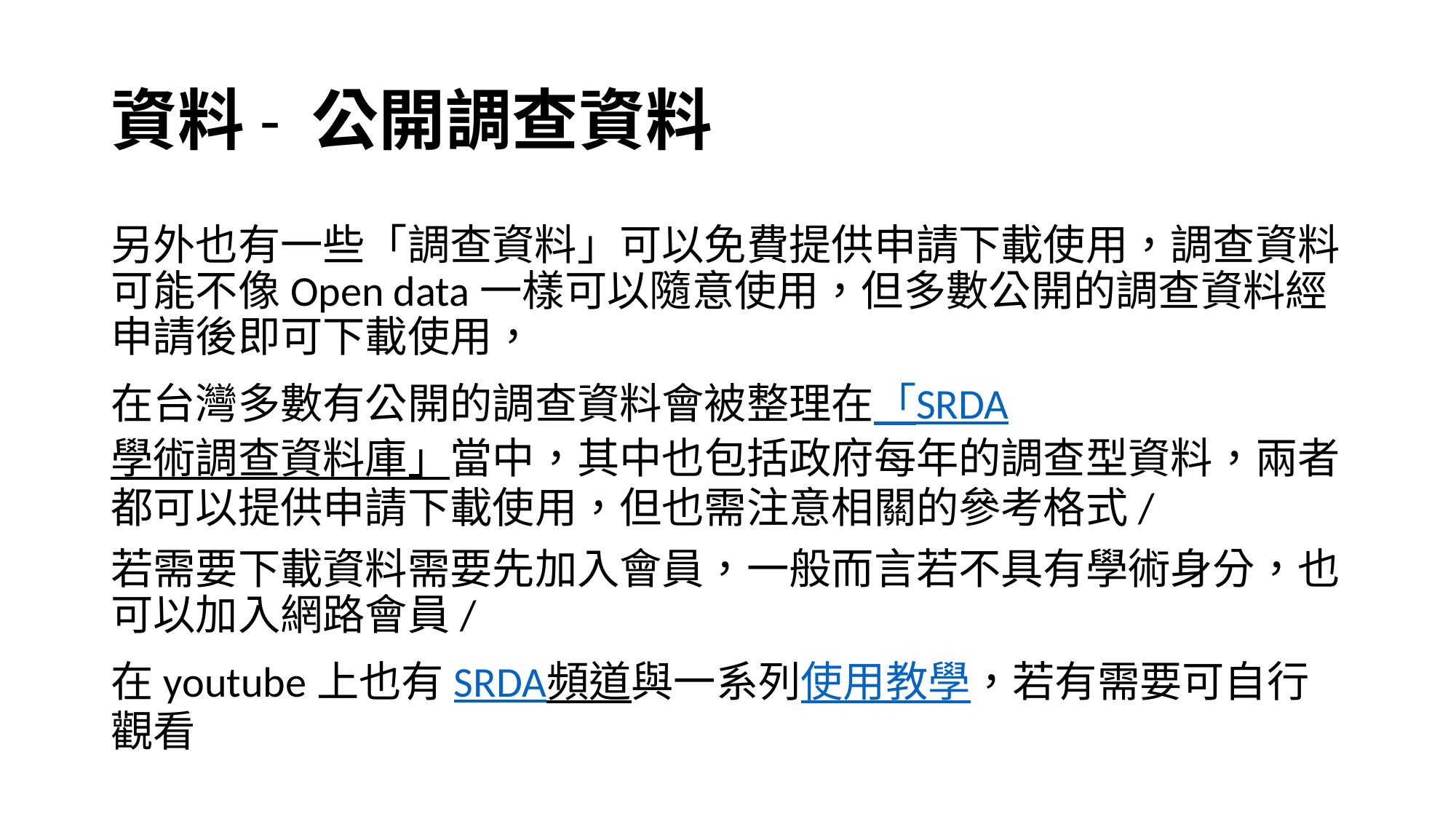

# 資料- 公開調查資料
另外也有一些「調查資料」可以免費提供申請下載使用，調查資料可能不像Open data一樣可以隨意使用，但多數公開的調查資料經申請後即可下載使用，
在台灣多數有公開的調查資料會被整理在「SRDA學術調查資料庫」當中，其中也包括政府每年的調查型資料，兩者都可以提供申請下載使用，但也需注意相關的參考格式/
若需要下載資料需要先加入會員，一般而言若不具有學術身分，也可以加入網路會員/
在youtube上也有SRDA頻道與一系列使用教學，若有需要可自行觀看